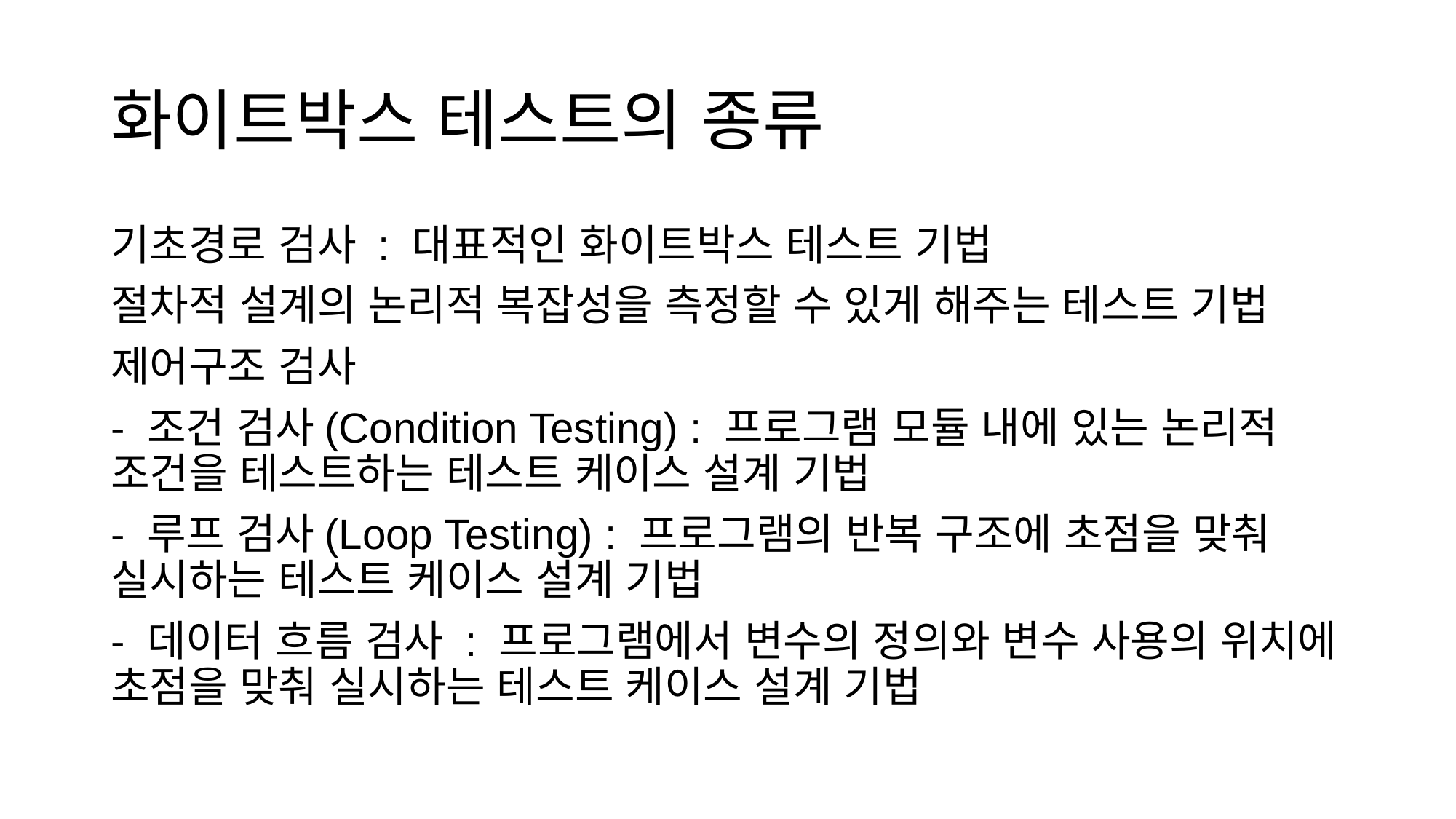

# 화이트박스 테스트의 종류
기초경로 검사 : 대표적인 화이트박스 테스트 기법
절차적 설계의 논리적 복잡성을 측정할 수 있게 해주는 테스트 기법
제어구조 검사
- 조건 검사(Condition Testing) : 프로그램 모듈 내에 있는 논리적 조건을 테스트하는 테스트 케이스 설계 기법
- 루프 검사(Loop Testing) : 프로그램의 반복 구조에 초점을 맞춰 실시하는 테스트 케이스 설계 기법
- 데이터 흐름 검사 : 프로그램에서 변수의 정의와 변수 사용의 위치에 초점을 맞춰 실시하는 테스트 케이스 설계 기법